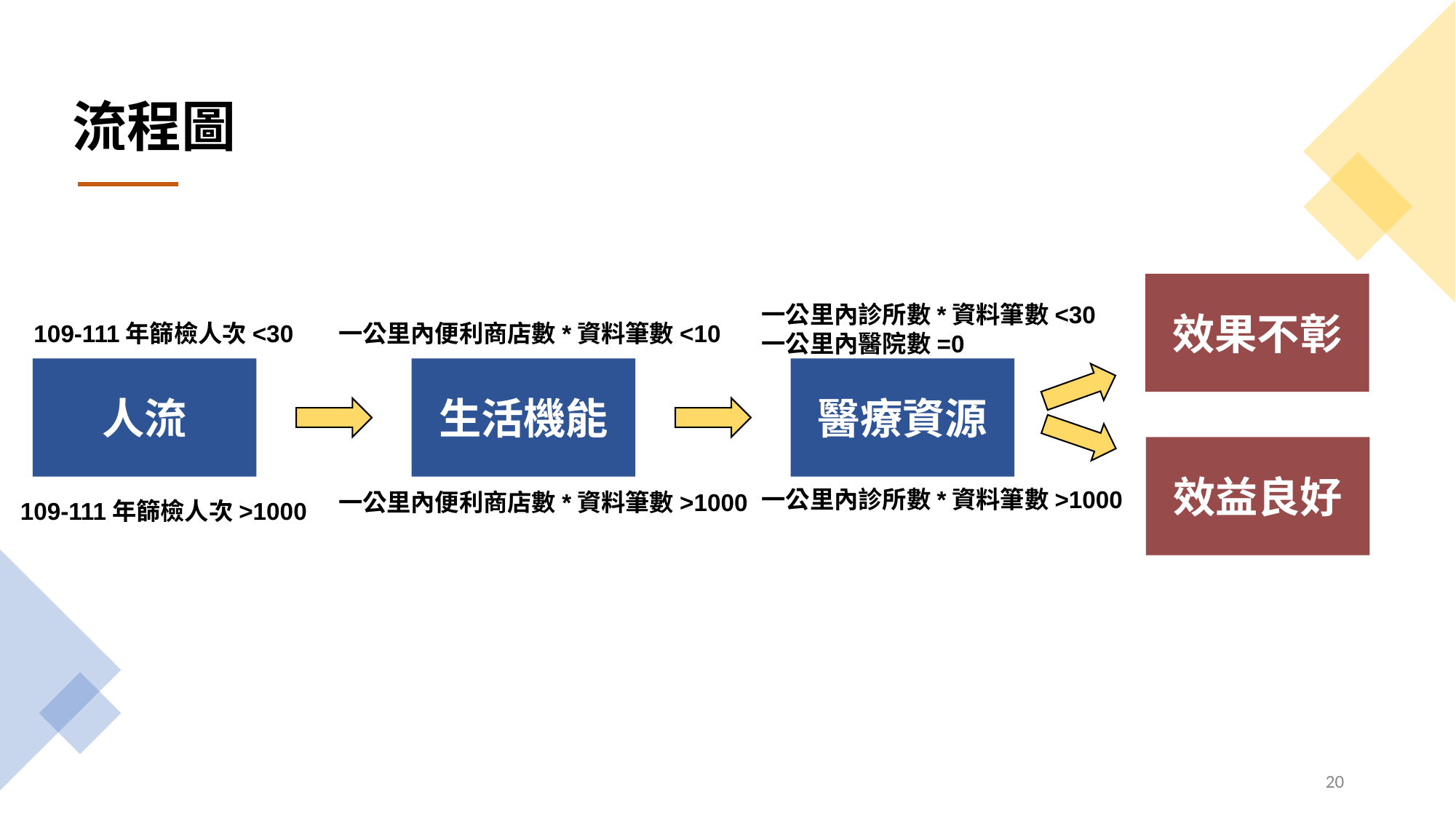

流程圖

效果不彰
一公里內診所數*資料筆數<30
一公里內醫院數=0
109-111年篩檢人次<30
一公里內便利商店數*資料筆數<10
人流
生活機能
醫療資源

效益良好
一公里內診所數*資料筆數>1000

一公里內便利商店數*資料筆數>1000
109-111年篩檢人次>1000

20